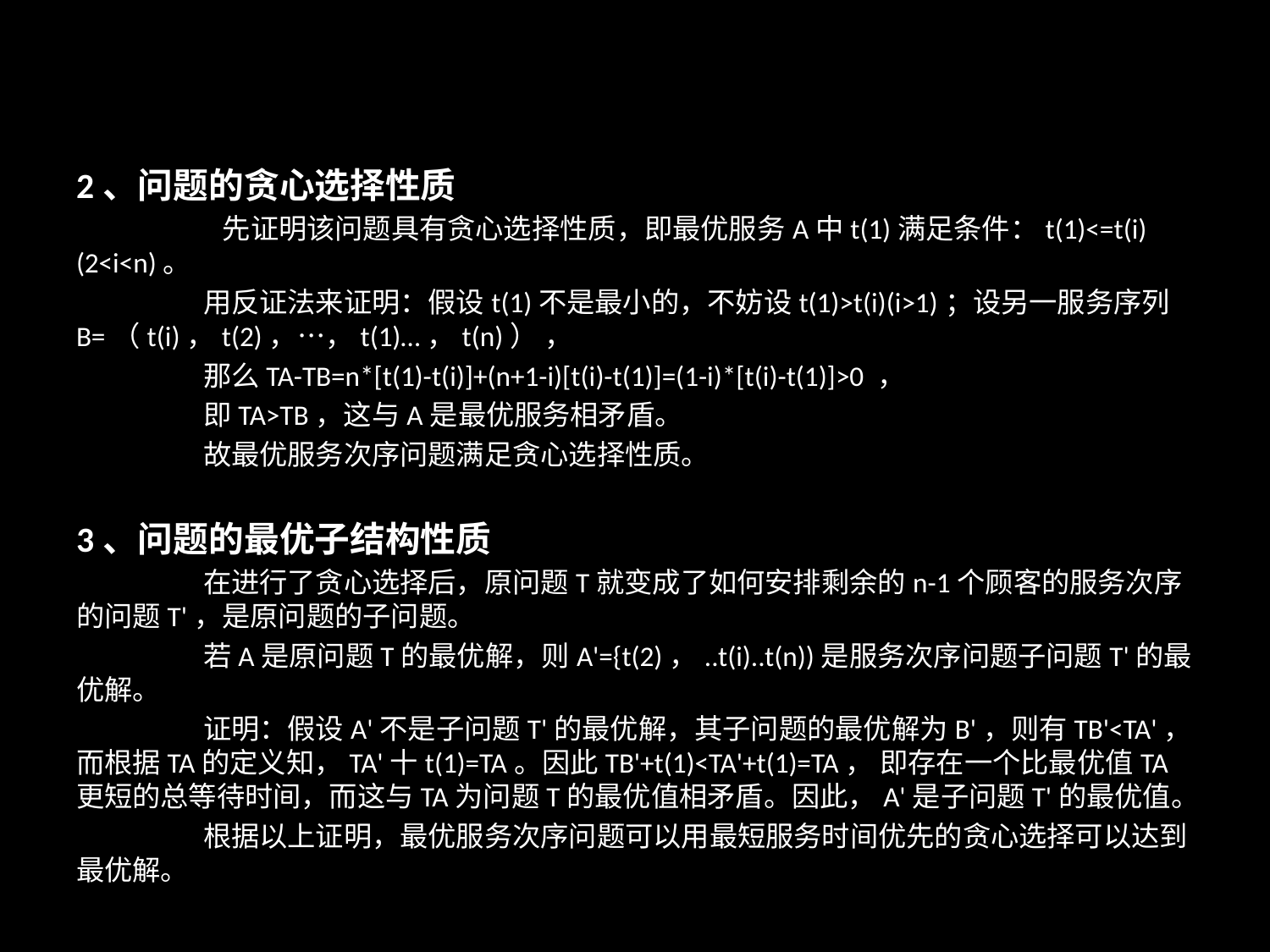

2、问题的贪心选择性质
	  先证明该问题具有贪心选择性质，即最优服务A中t(1)满足条件：t(1)<=t(i)(2<i<n)。
	用反证法来证明：假设t(1)不是最小的，不妨设t(1)>t(i)(i>1)；设另一服务序列B=（t(i)，t(2)，…，t(1)…，t(n)） ，
	那么TA-TB=n*[t(1)-t(i)]+(n+1-i)[t(i)-t(1)]=(1-i)*[t(i)-t(1)]>0 ，
	即TA>TB，这与A是最优服务相矛盾。
	故最优服务次序问题满足贪心选择性质。

3、问题的最优子结构性质
 	在进行了贪心选择后，原问题T就变成了如何安排剩余的n-1个顾客的服务次序的问题T'，是原问题的子问题。
	若A是原问题T的最优解，则A'={t(2)，..t(i)..t(n))是服务次序问题子问题T'的最优解。
	证明：假设A'不是子问题T'的最优解，其子问题的最优解为B'，则有TB'<TA'，而根据TA的定义知，TA'十t(1)=TA。因此TB'+t(1)<TA'+t(1)=TA， 即存在一个比最优值TA更短的总等待时间，而这与TA为问题T的最优值相矛盾。因此，A'是子问题T'的最优值。
	根据以上证明，最优服务次序问题可以用最短服务时间优先的贪心选择可以达到最优解。